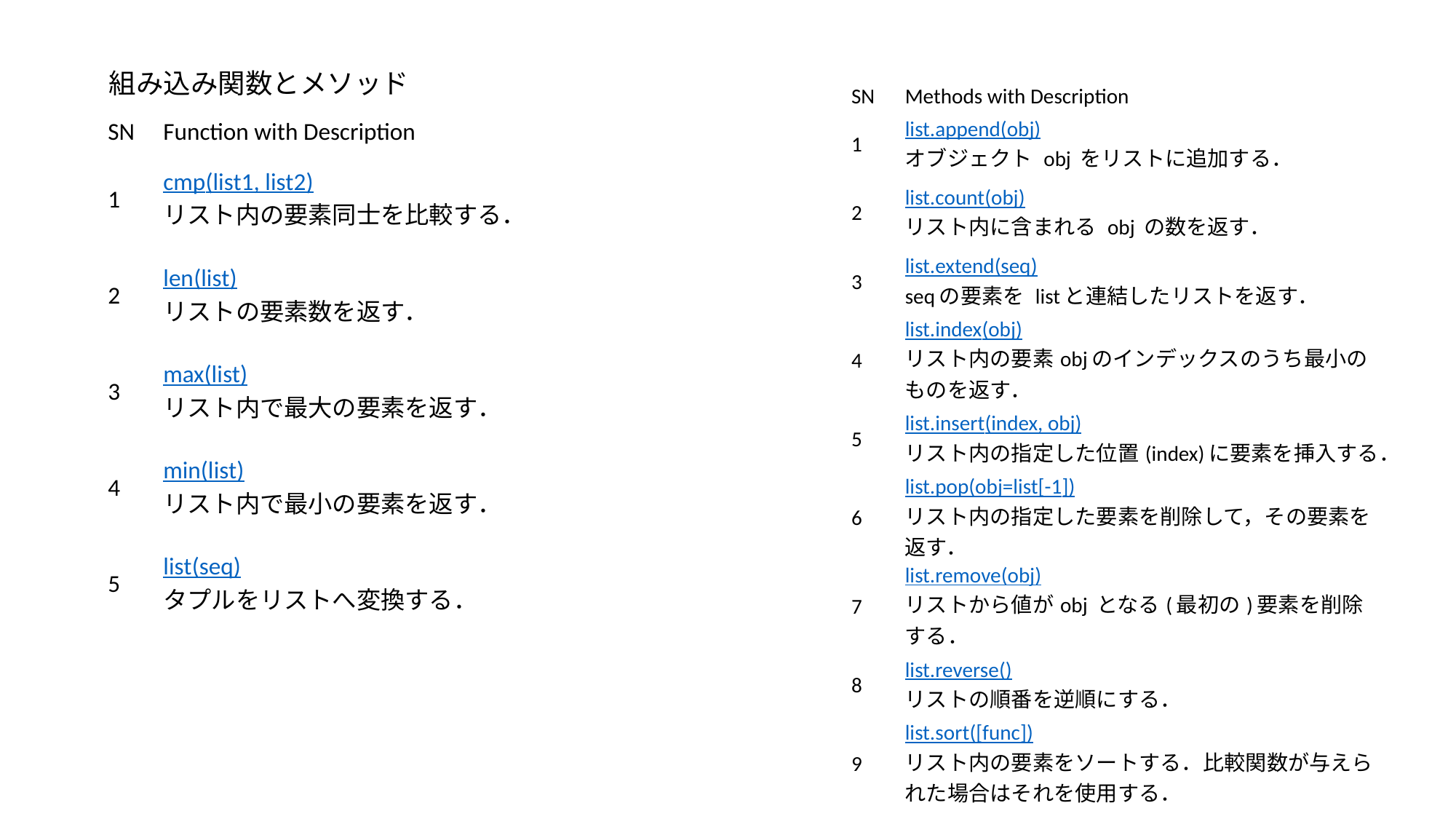

組み込み関数とメソッド
| SN | Methods with Description |
| --- | --- |
| 1 | list.append(obj) オブジェクト obj をリストに追加する． |
| 2 | list.count(obj) リスト内に含まれる obj の数を返す． |
| 3 | list.extend(seq) seqの要素を listと連結したリストを返す． |
| 4 | list.index(obj) リスト内の要素objのインデックスのうち最小のものを返す． |
| 5 | list.insert(index, obj) リスト内の指定した位置(index)に要素を挿入する． |
| 6 | list.pop(obj=list[-1]) リスト内の指定した要素を削除して，その要素を返す． |
| 7 | list.remove(obj) リストから値がobj となる(最初の)要素を削除する． |
| 8 | list.reverse() リストの順番を逆順にする． |
| 9 | list.sort([func]) リスト内の要素をソートする．比較関数が与えられた場合はそれを使用する． |
| SN | Function with Description |
| --- | --- |
| 1 | cmp(list1, list2) リスト内の要素同士を比較する． |
| 2 | len(list) リストの要素数を返す． |
| 3 | max(list) リスト内で最大の要素を返す． |
| 4 | min(list) リスト内で最小の要素を返す． |
| 5 | list(seq) タプルをリストへ変換する． |